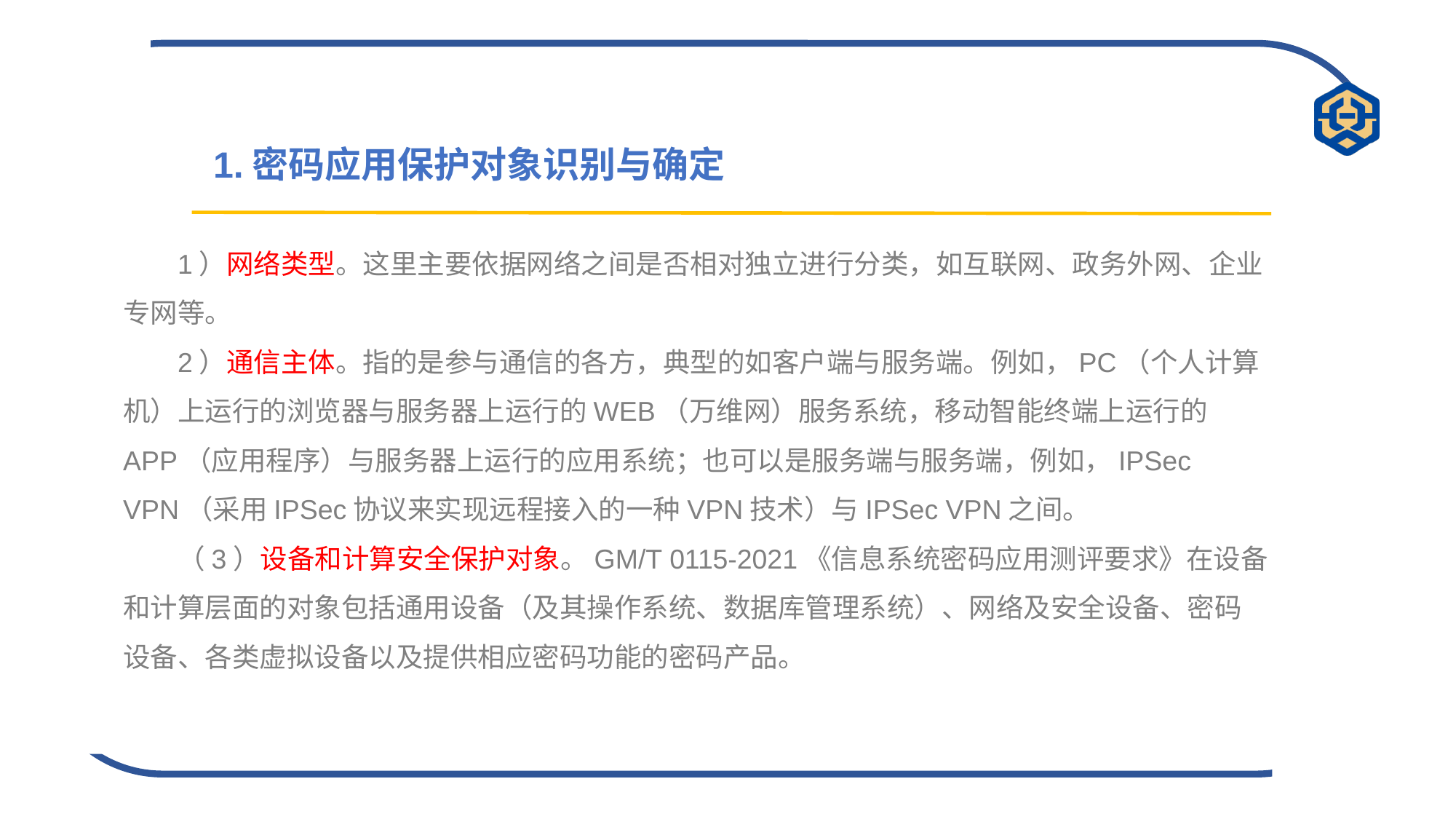

1.密码应用保护对象识别与确定
1）网络类型。这里主要依据网络之间是否相对独立进行分类，如互联网、政务外网、企业专网等。
2）通信主体。指的是参与通信的各方，典型的如客户端与服务端。例如，PC（个人计算机）上运行的浏览器与服务器上运行的WEB（万维网）服务系统，移动智能终端上运行的APP（应用程序）与服务器上运行的应用系统；也可以是服务端与服务端，例如，IPSec VPN（采用IPSec协议来实现远程接入的一种VPN技术）与IPSec VPN之间。
（3）设备和计算安全保护对象。GM/T 0115-2021《信息系统密码应用测评要求》在设备和计算层面的对象包括通用设备（及其操作系统、数据库管理系统）、网络及安全设备、密码设备、各类虚拟设备以及提供相应密码功能的密码产品。